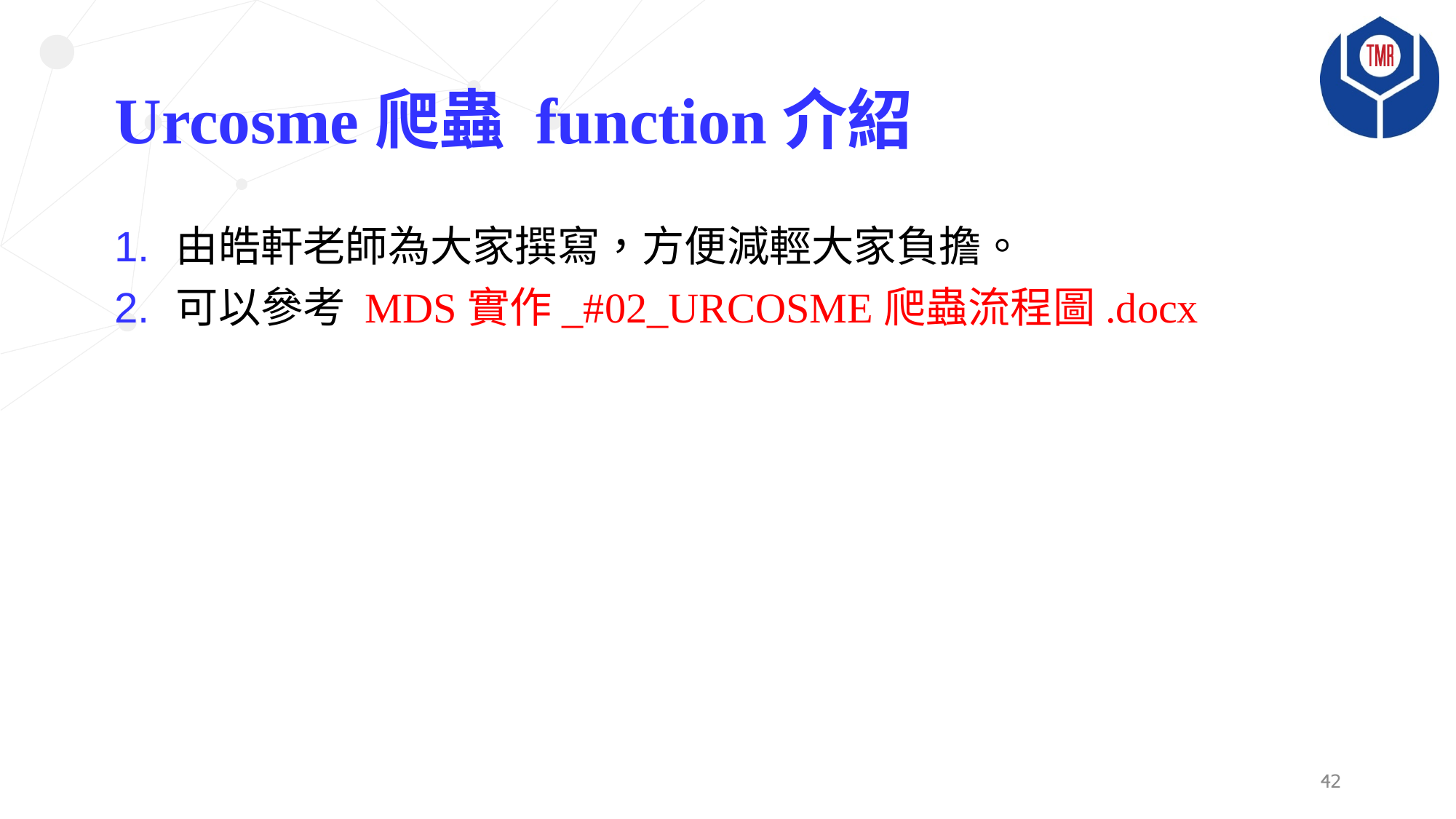

# Urcosme爬蟲 function介紹
由皓軒老師為大家撰寫，方便減輕大家負擔。
可以參考 MDS實作_#02_URCOSME爬蟲流程圖.docx
42